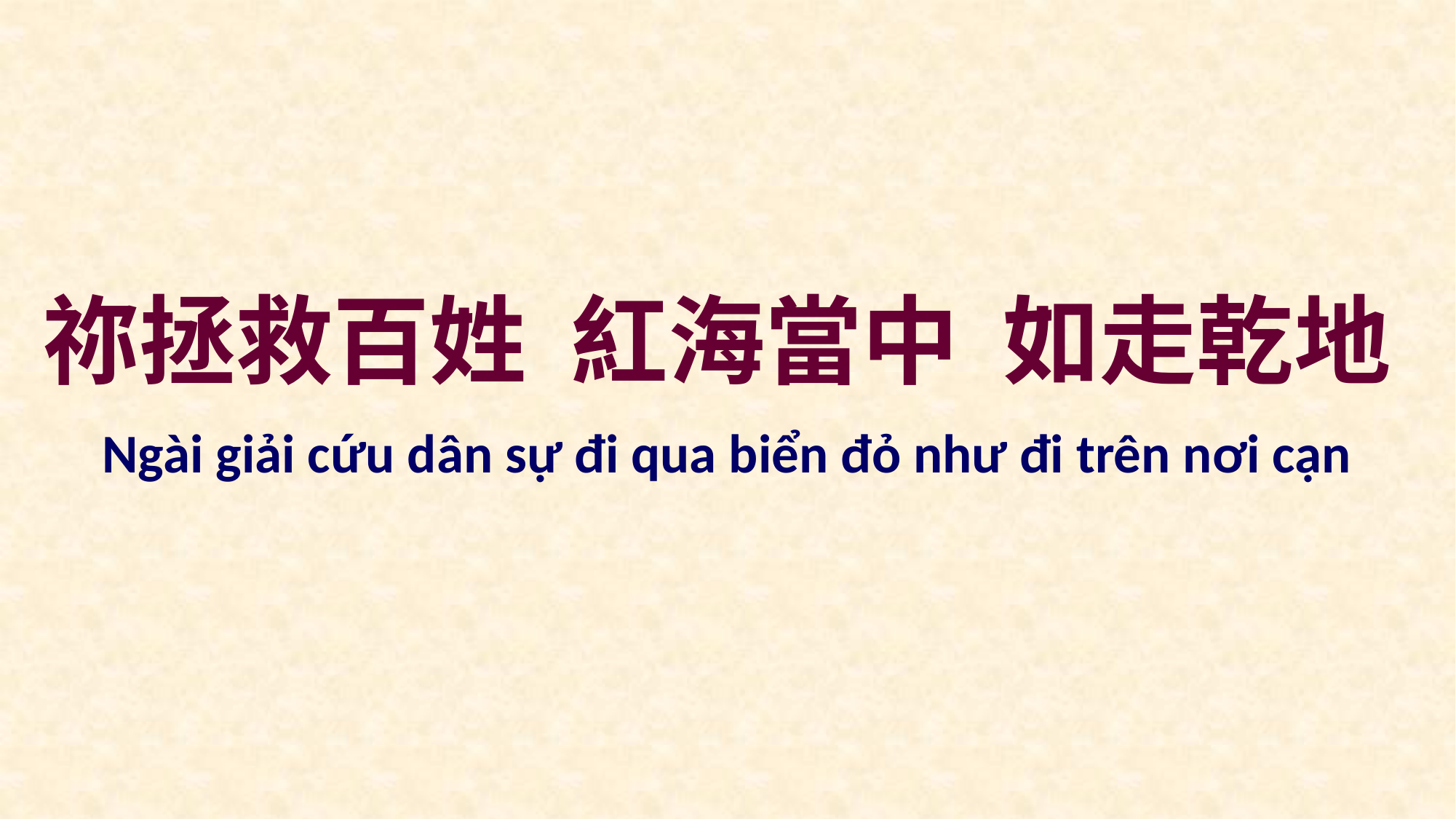

祢拯救百姓  紅海當中  如走乾地
Ngài giải cứu dân sự đi qua biển đỏ như đi trên nơi cạn